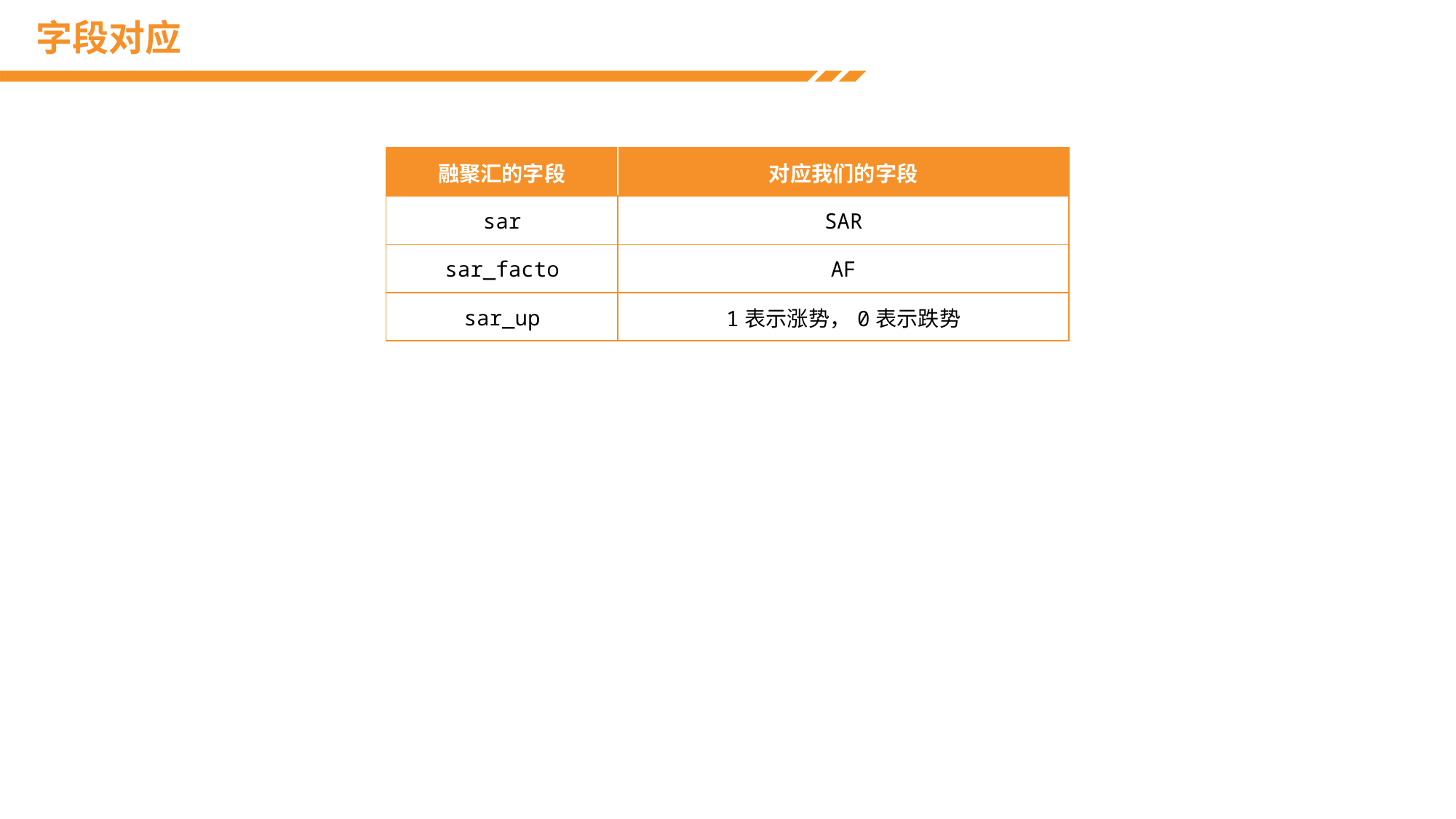

# 字段对应
| 融聚汇的字段 | 对应我们的字段 |
| --- | --- |
| sar | SAR |
| sar\_facto | AF |
| sar\_up | 1表示涨势，0表示跌势 |